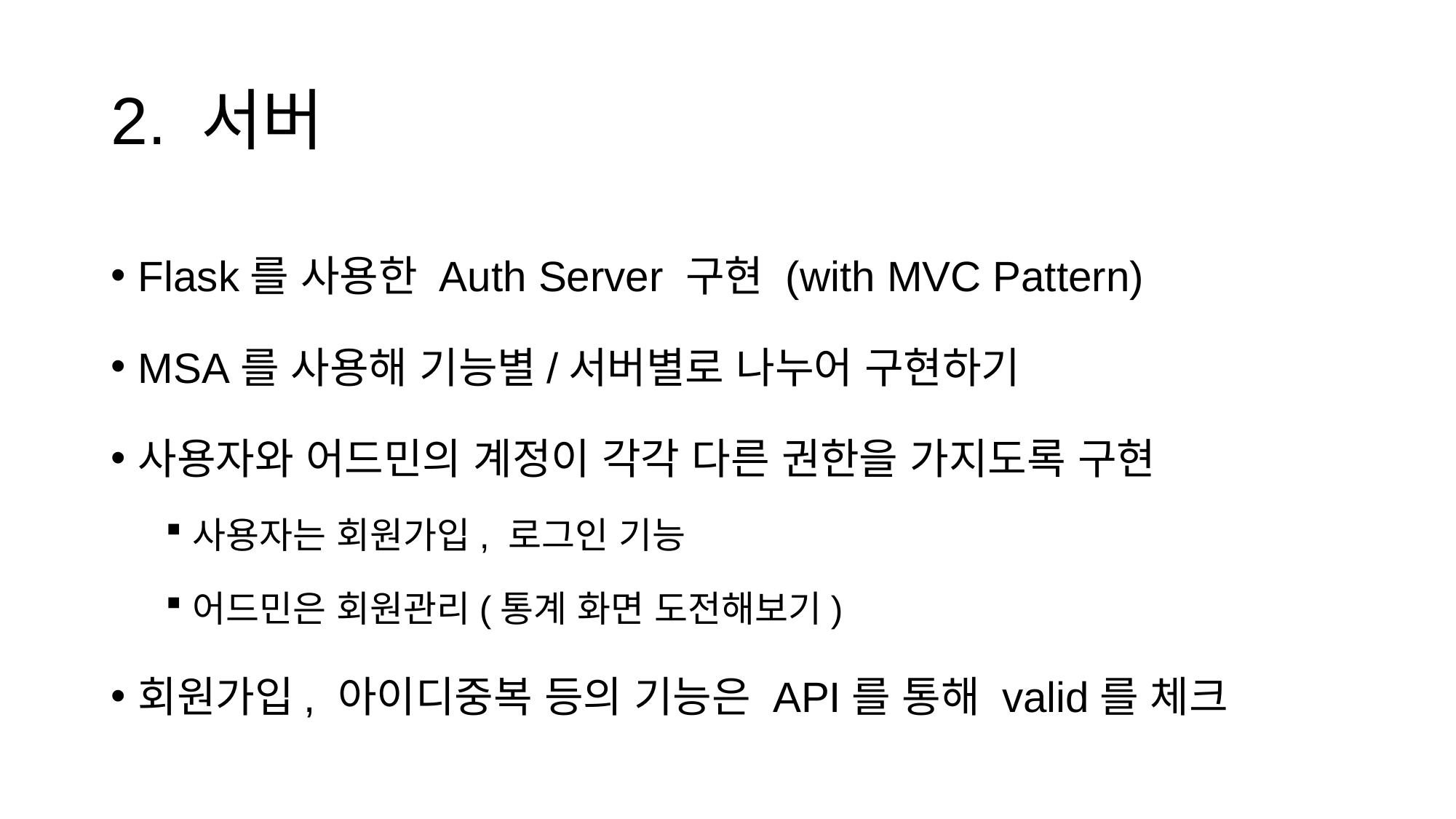

# 2. 서버
Flask를 사용한 Auth Server 구현 (with MVC Pattern)
MSA를 사용해 기능별/서버별로 나누어 구현하기
사용자와 어드민의 계정이 각각 다른 권한을 가지도록 구현
사용자는 회원가입, 로그인 기능
어드민은 회원관리(통계 화면 도전해보기)
회원가입, 아이디중복 등의 기능은 API를 통해 valid를 체크